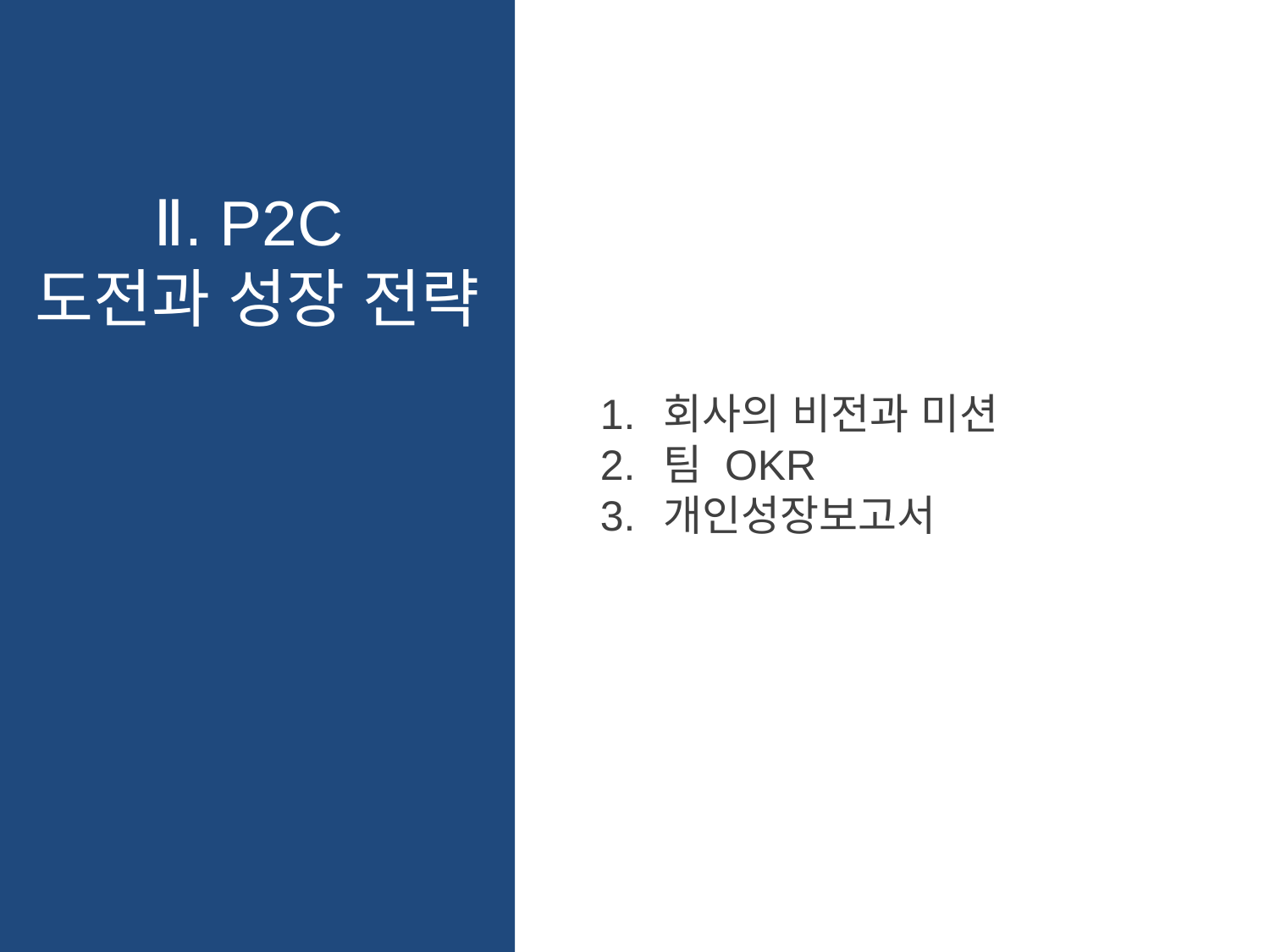

Ⅱ. P2C
도전과 성장 전략
회사의 비전과 미션
팀 OKR
개인성장보고서